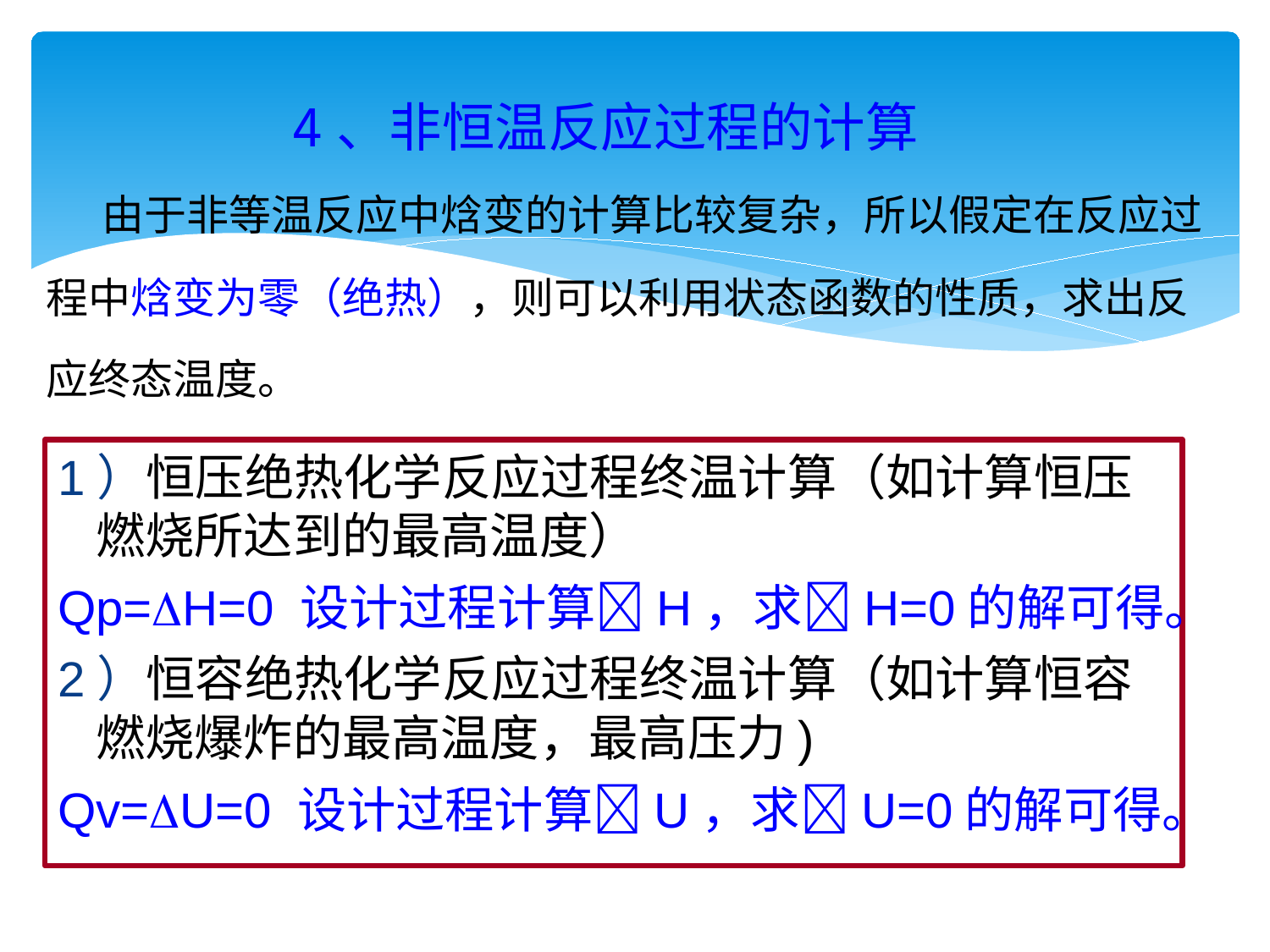

# 4、非恒温反应过程的计算
    由于非等温反应中焓变的计算比较复杂，所以假定在反应过程中焓变为零（绝热），则可以利用状态函数的性质，求出反应终态温度。
1）恒压绝热化学反应过程终温计算（如计算恒压燃烧所达到的最高温度）
Qp=ΔH=0 设计过程计算ΔH，求ΔH=0的解可得。
2）恒容绝热化学反应过程终温计算（如计算恒容燃烧爆炸的最高温度，最高压力)
Qv=ΔU=0 设计过程计算ΔU，求ΔU=0的解可得。